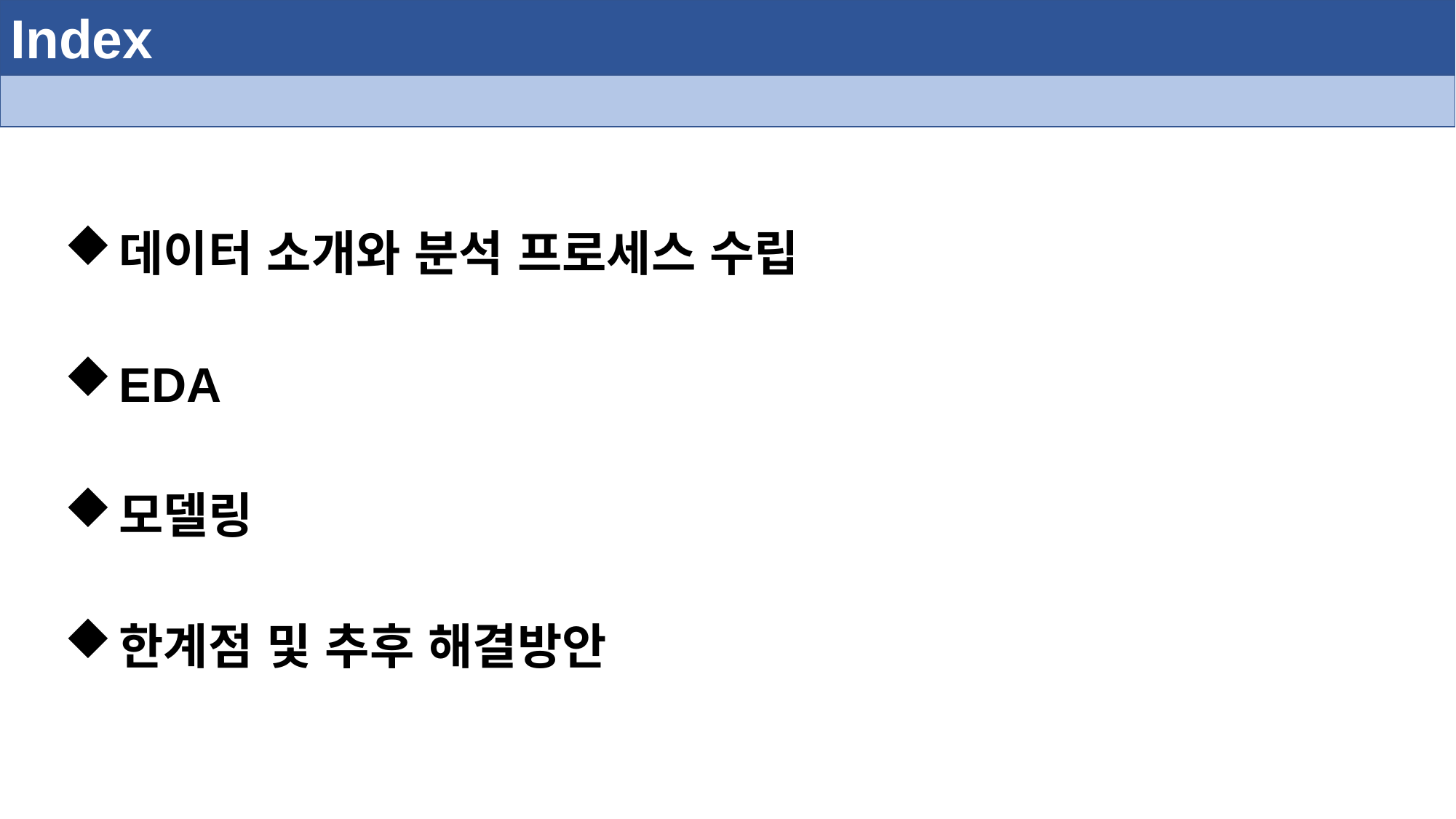

Index

데이터 소개와 분석 프로세스 수립
EDA
모델링
한계점 및 추후 해결방안